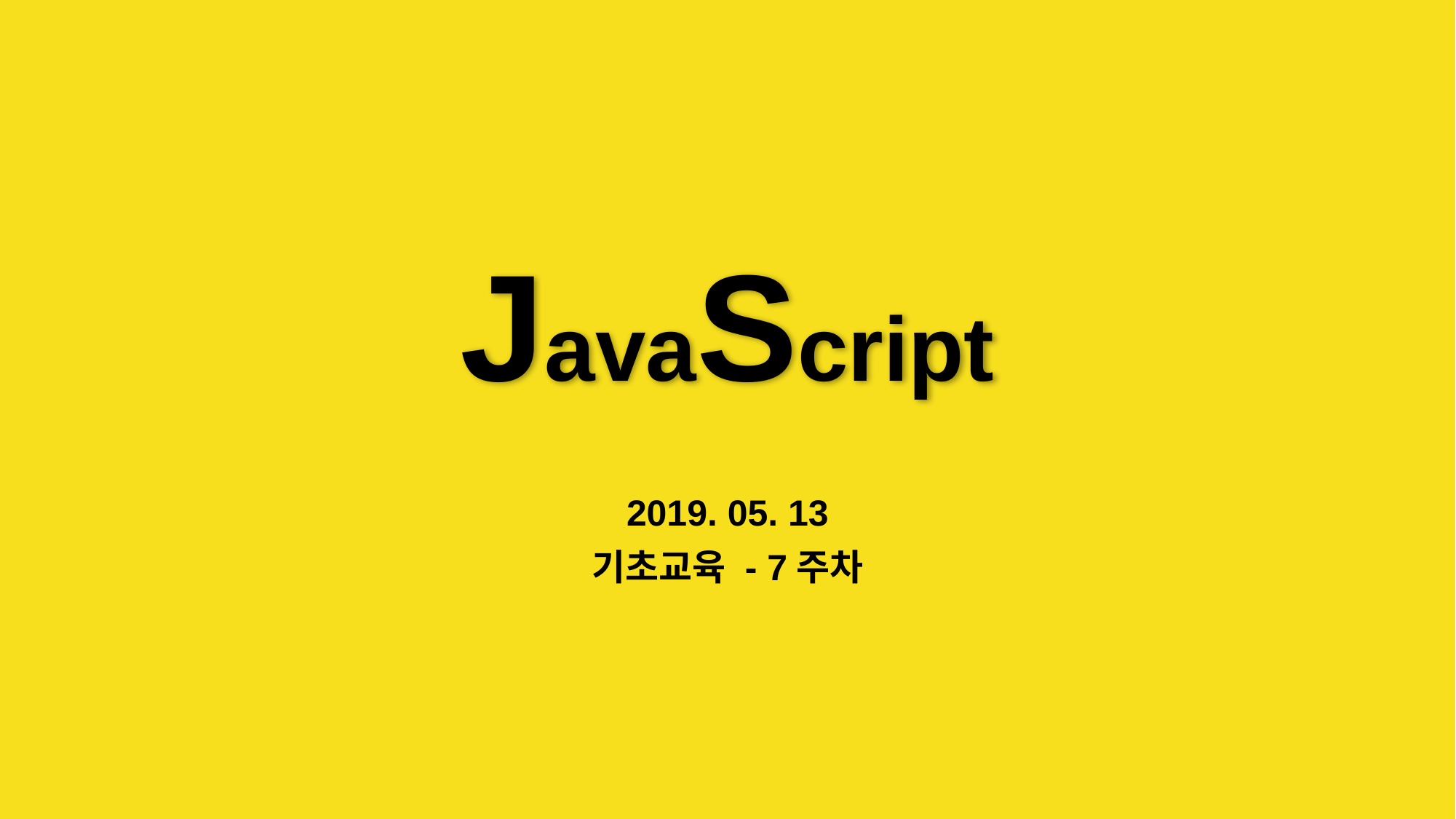

# JavaScript

2019. 05. 13
기초교육 - 7주차